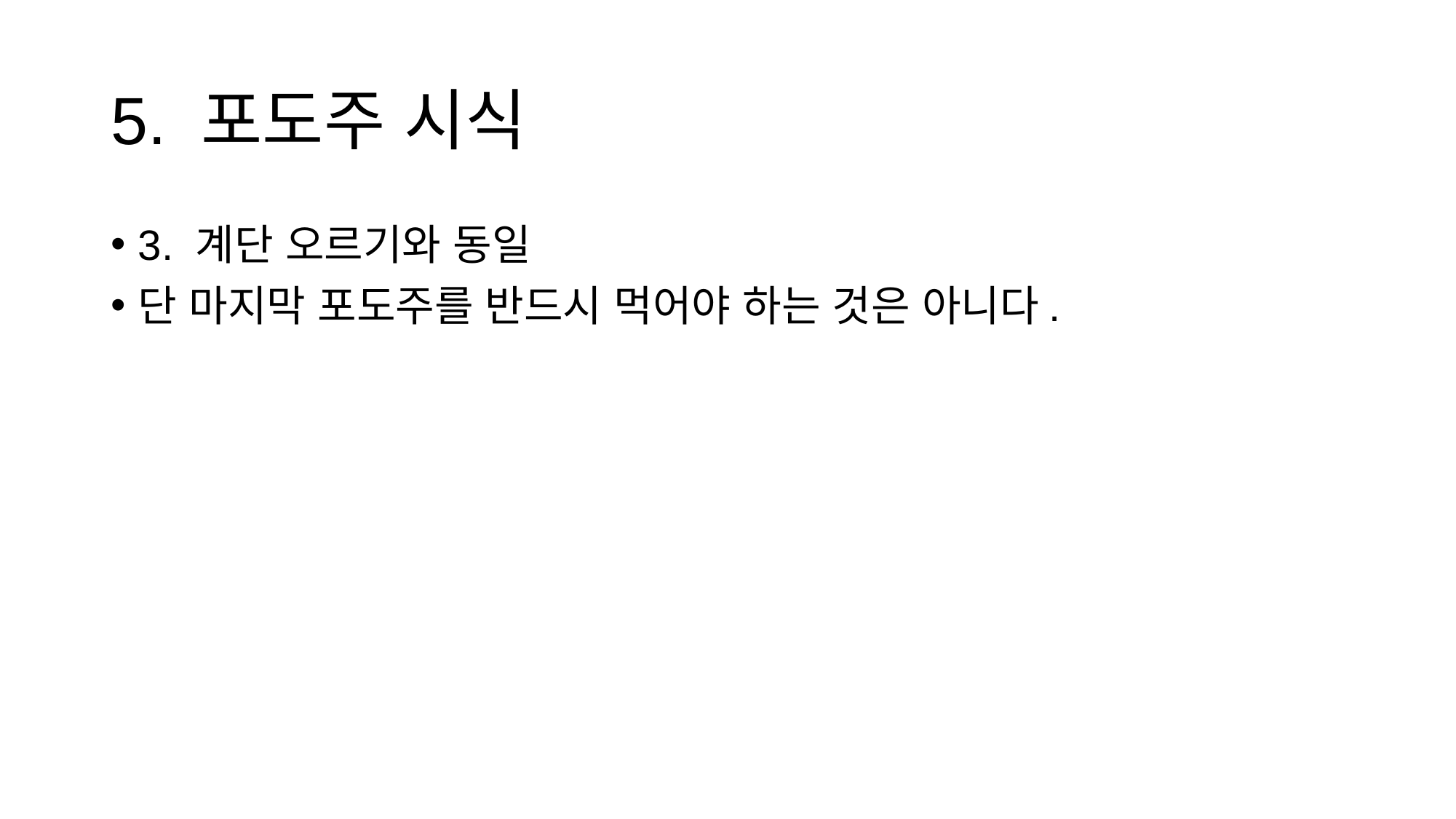

# 5. 포도주 시식
3. 계단 오르기와 동일
단 마지막 포도주를 반드시 먹어야 하는 것은 아니다.